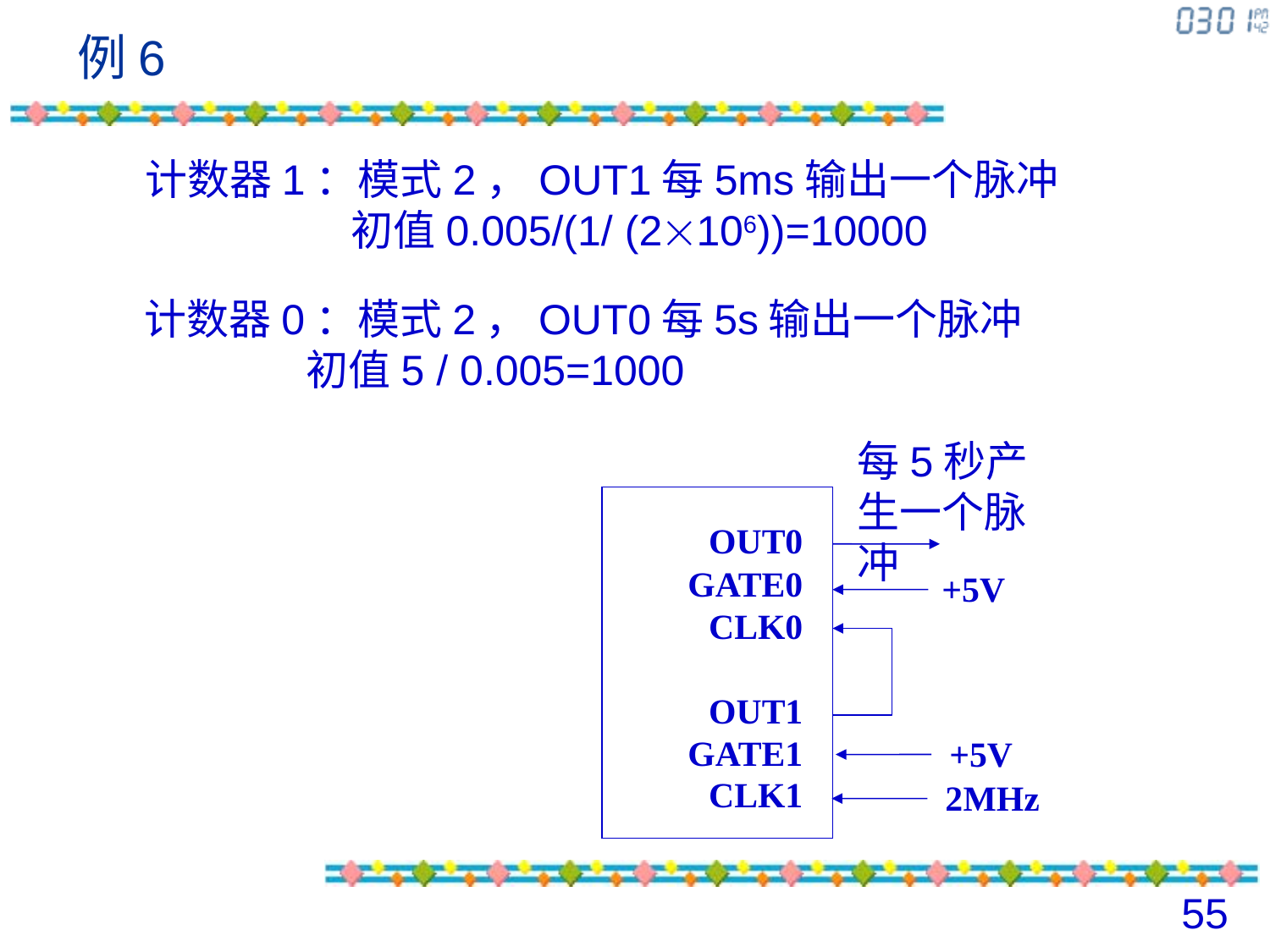

例6
      计数器1：模式2，OUT1每5ms输出一个脉冲
	      	 初值0.005/(1/ (2×106))=10000
     计数器0：模式2，OUT0每5s输出一个脉冲
                      初值5 / 0.005=1000
每5秒产生一个脉冲

OUT0
GATE0
CLK0

OUT1
GATE1
CLK1

+5V

+5V

2MHz